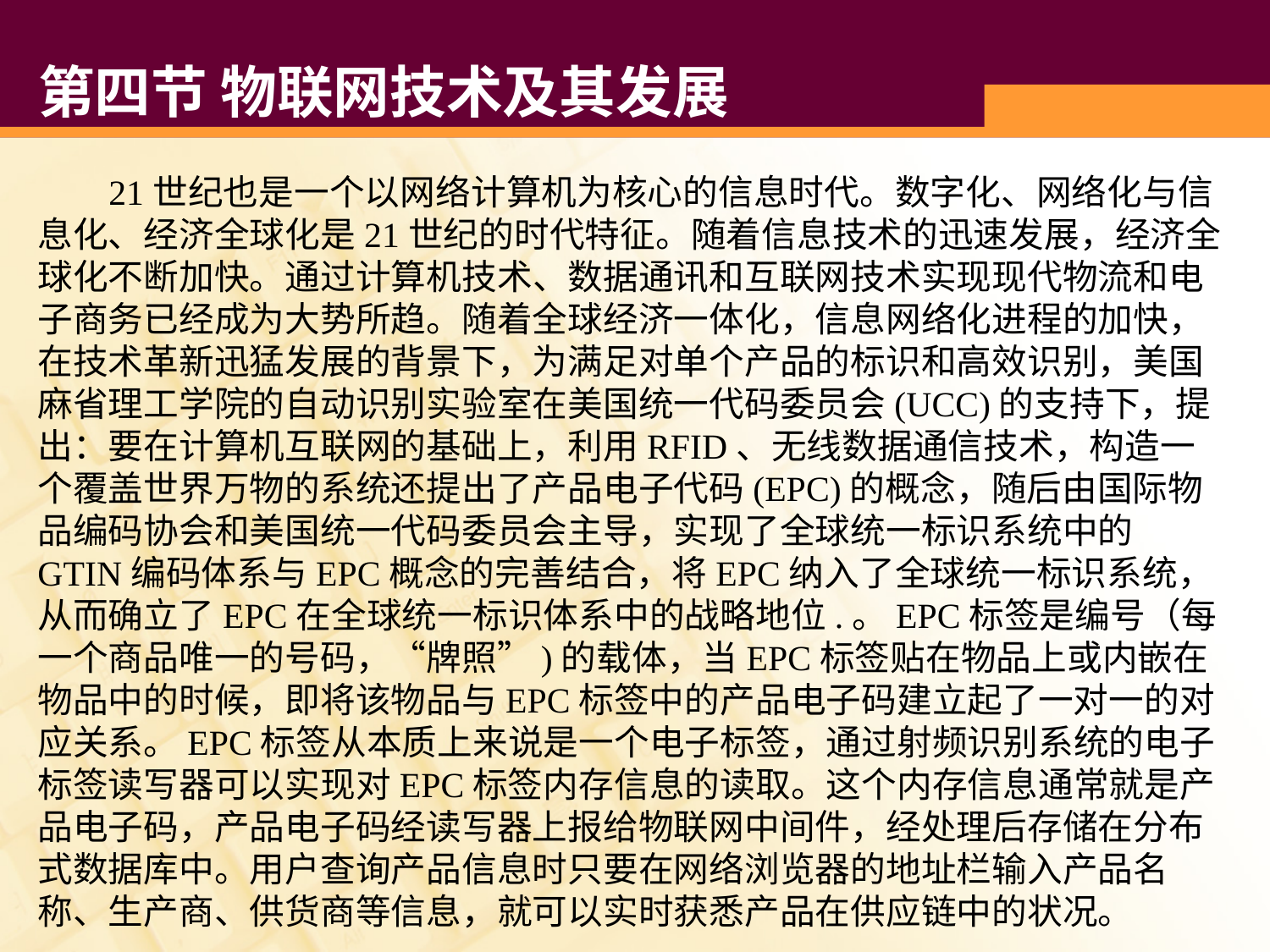

# 第四节 物联网技术及其发展
        21世纪也是一个以网络计算机为核心的信息时代。数字化、网络化与信息化、经济全球化是21世纪的时代特征。随着信息技术的迅速发展，经济全球化不断加快。通过计算机技术、数据通讯和互联网技术实现现代物流和电子商务已经成为大势所趋。随着全球经济一体化，信息网络化进程的加快，在技术革新迅猛发展的背景下，为满足对单个产品的标识和高效识别，美国麻省理工学院的自动识别实验室在美国统一代码委员会(UCC)的支持下，提出：要在计算机互联网的基础上，利用RFID、无线数据通信技术，构造一个覆盖世界万物的系统还提出了产品电子代码(EPC)的概念，随后由国际物品编码协会和美国统一代码委员会主导，实现了全球统一标识系统中的GTIN编码体系与EPC概念的完善结合，将EPC纳入了全球统一标识系统，从而确立了EPC在全球统一标识体系中的战略地位.。EPC标签是编号（每一个商品唯一的号码，“牌照”)的载体，当EPC标签贴在物品上或内嵌在物品中的时候，即将该物品与EPC标签中的产品电子码建立起了一对一的对应关系。EPC标签从本质上来说是一个电子标签，通过射频识别系统的电子标签读写器可以实现对EPC标签内存信息的读取。这个内存信息通常就是产品电子码，产品电子码经读写器上报给物联网中间件，经处理后存储在分布式数据库中。用户查询产品信息时只要在网络浏览器的地址栏输入产品名称、生产商、供货商等信息，就可以实时获悉产品在供应链中的状况。